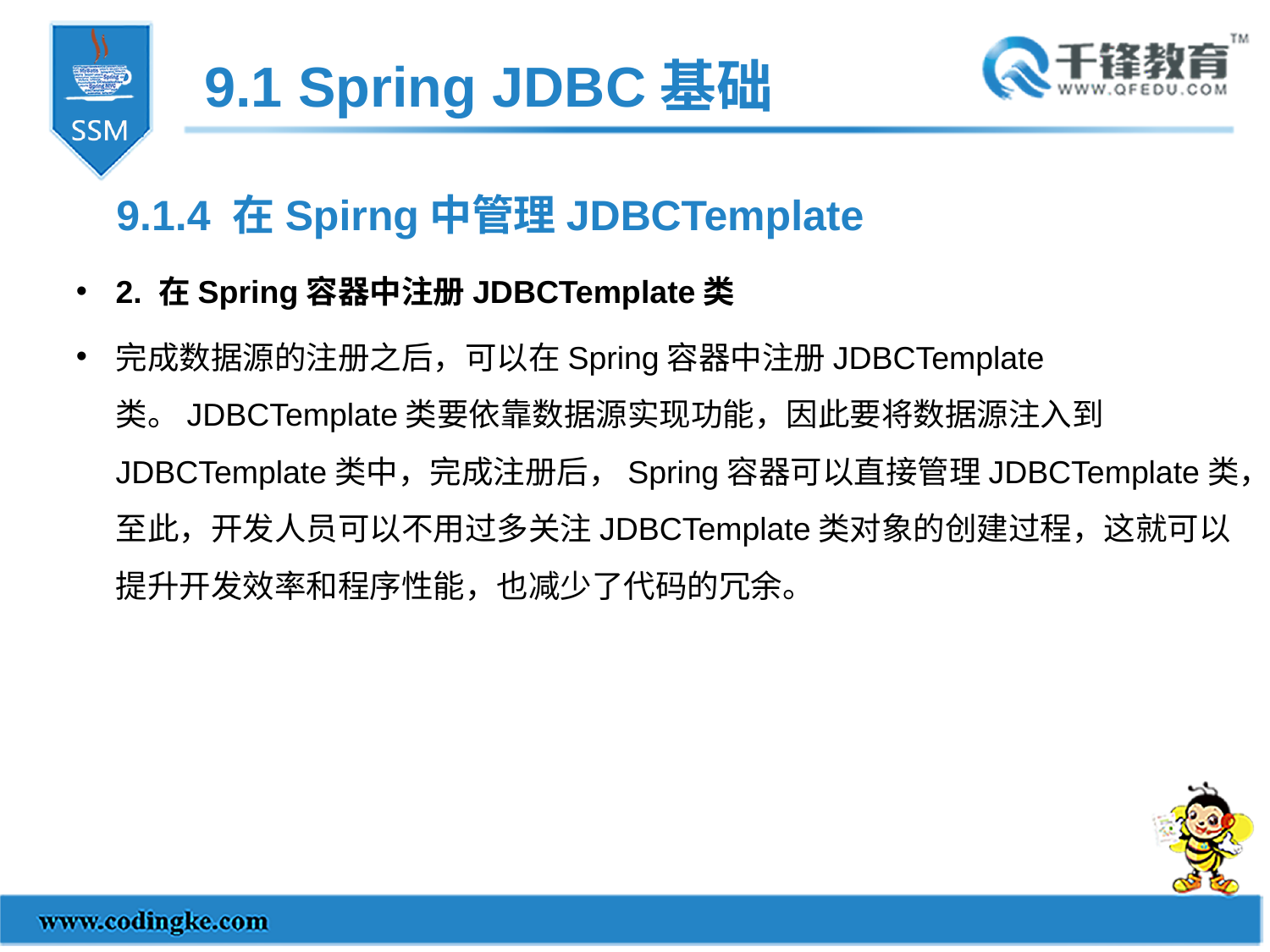

9.1 Spring JDBC基础
9.1.4 在Spirng中管理JDBCTemplate
2. 在Spring容器中注册JDBCTemplate类
完成数据源的注册之后，可以在Spring容器中注册JDBCTemplate类。JDBCTemplate类要依靠数据源实现功能，因此要将数据源注入到JDBCTemplate类中，完成注册后，Spring容器可以直接管理JDBCTemplate类，至此，开发人员可以不用过多关注JDBCTemplate类对象的创建过程，这就可以提升开发效率和程序性能，也减少了代码的冗余。